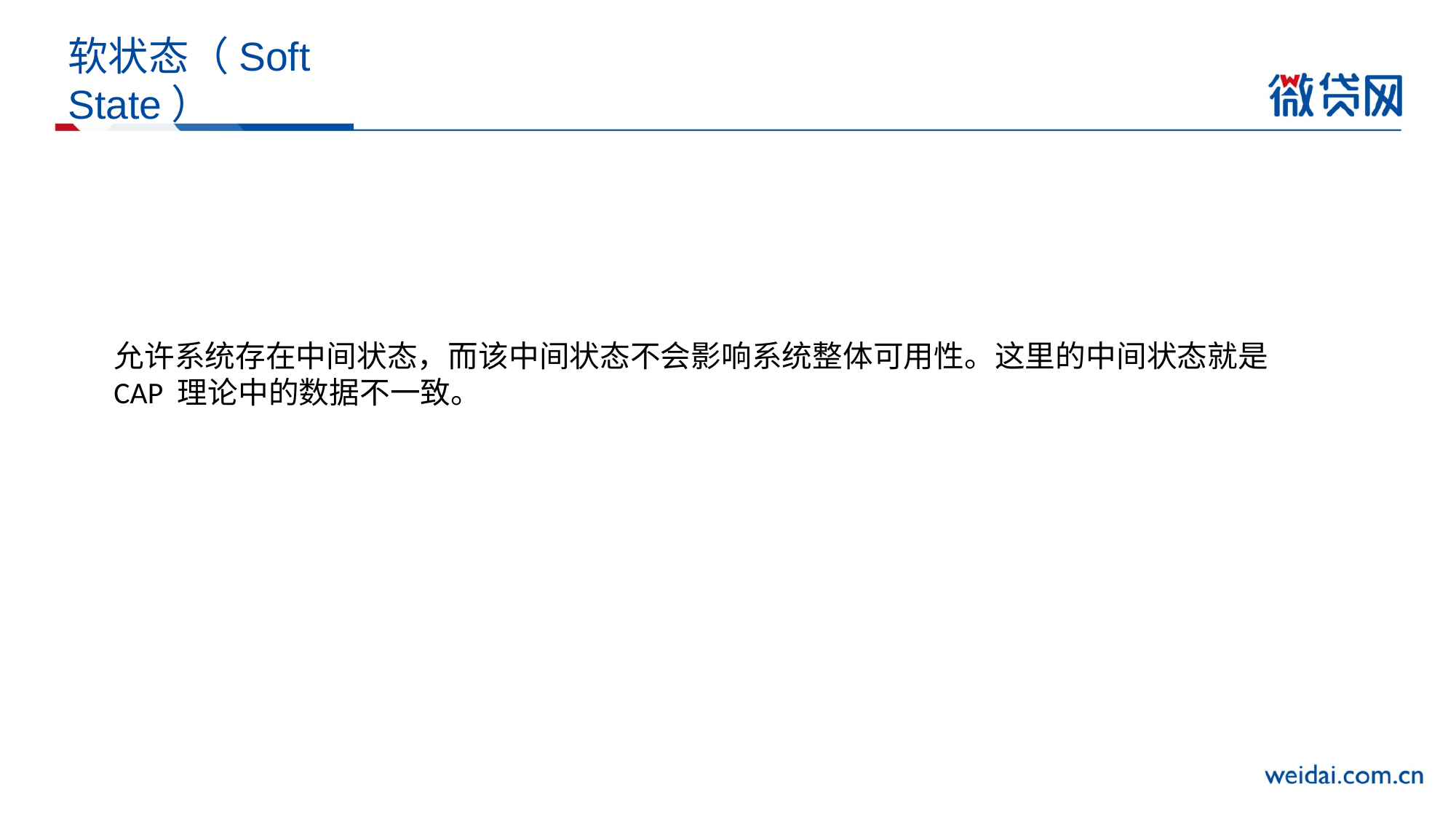

# 软状态（Soft State）
允许系统存在中间状态，而该中间状态不会影响系统整体可用性。这里的中间状态就是 CAP 理论中的数据不一致。